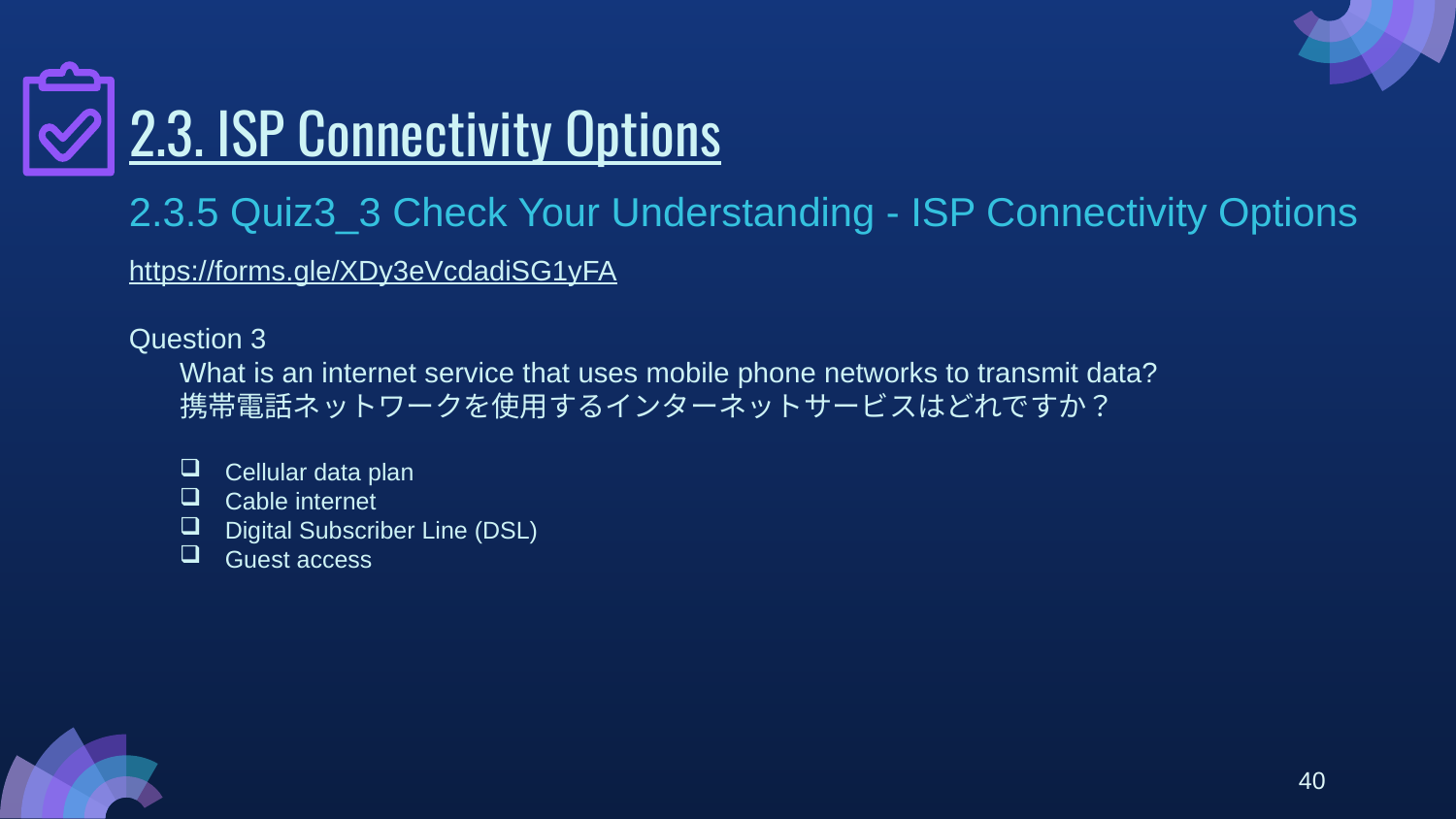

# 2.3. ISP Connectivity Options
2.3.5 Quiz3_3 Check Your Understanding - ISP Connectivity Options
https://forms.gle/XDy3eVcdadiSG1yFA

Question 3
What is an internet service that uses mobile phone networks to transmit data?
携帯電話ネットワークを使用するインターネットサービスはどれですか？

Cellular data plan
Cable internet
Digital Subscriber Line (DSL)
Guest access
40